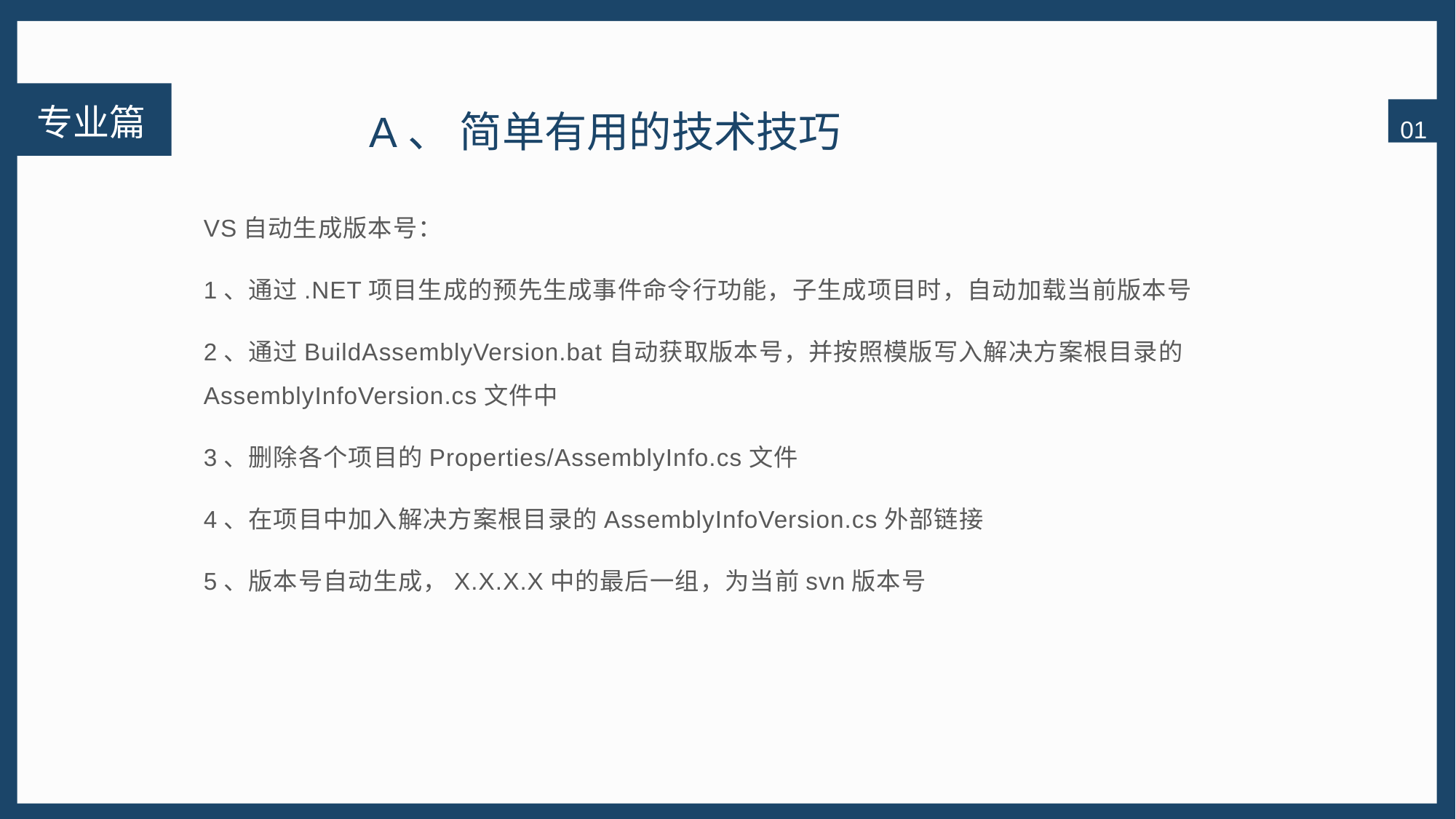

专业篇
A、 简单有用的技术技巧
01
VS自动生成版本号：
1、通过.NET项目生成的预先生成事件命令行功能，子生成项目时，自动加载当前版本号
2、通过BuildAssemblyVersion.bat自动获取版本号，并按照模版写入解决方案根目录的AssemblyInfoVersion.cs文件中
3、删除各个项目的Properties/AssemblyInfo.cs文件
4、在项目中加入解决方案根目录的AssemblyInfoVersion.cs外部链接
5、版本号自动生成，X.X.X.X中的最后一组，为当前svn版本号